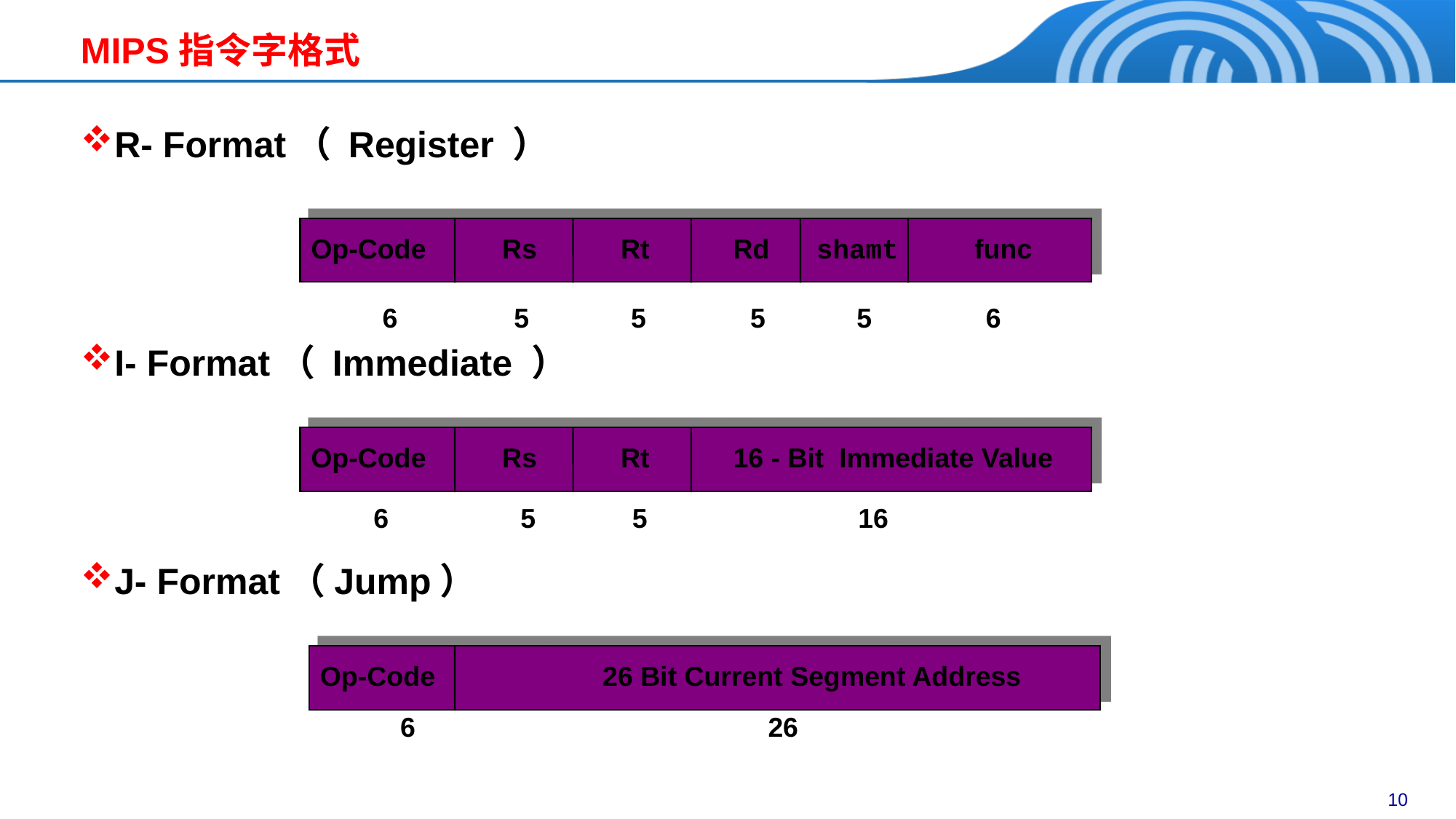

MIPS指令字格式
R- Format（ Register ）

I- Format（ Immediate ）

J- Format（Jump）

Op-Code          Rs           Rt           Rd      shamt          func

         6	            5	             5	5            5               6

Op-Code          Rs           Rt           16 - Bit  Immediate Value

         6	              5	5		 16
Op-Code                      26 Bit Current Segment Address

         6	            			26